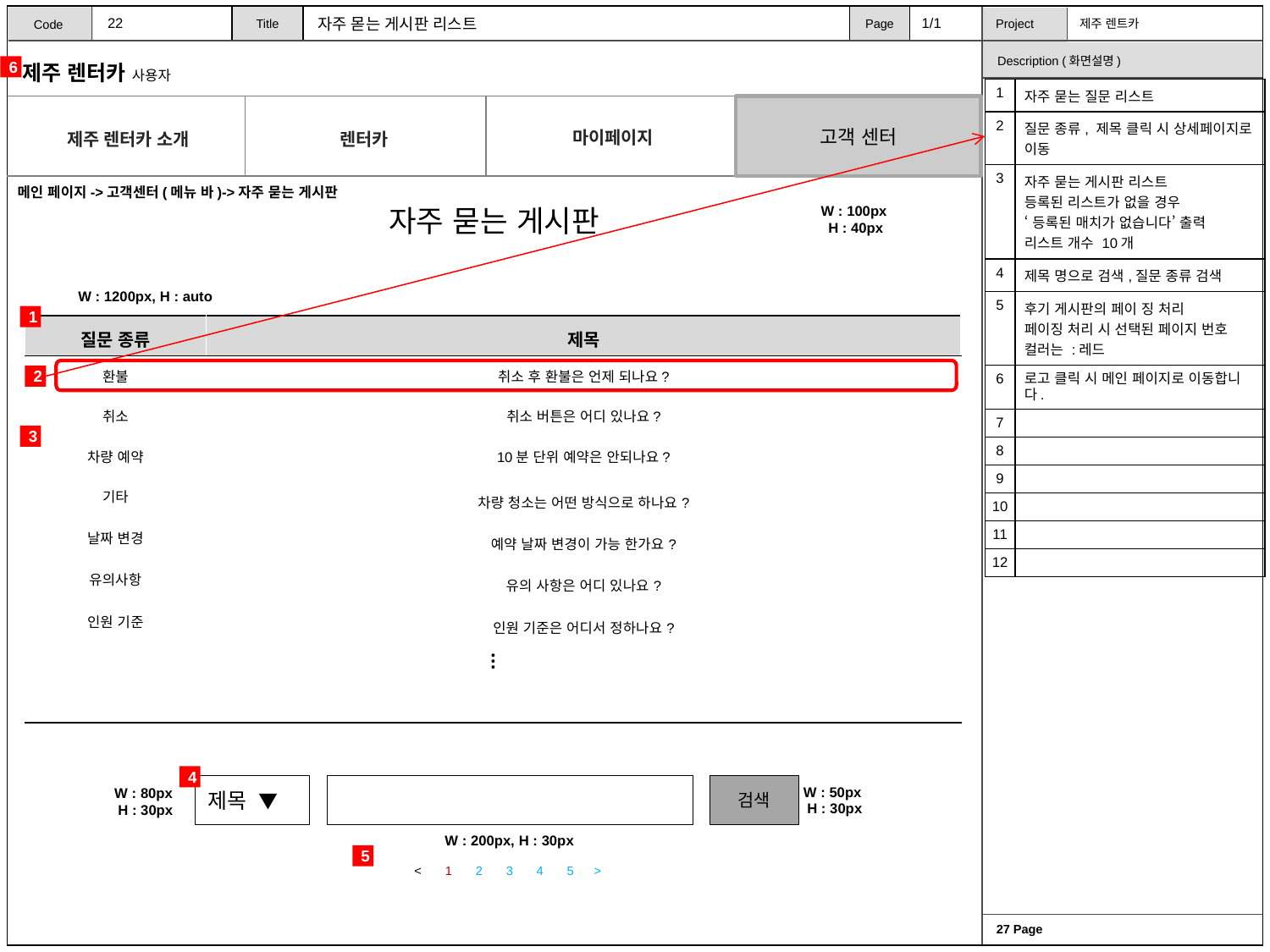

22
1/1
자주 몯는 게시판 리스트
6
| 1 | 자주 묻는 질문 리스트 |
| --- | --- |
| 2 | 질문 종류, 제목 클릭 시 상세페이지로 이동 |
| 3 | 자주 묻는 게시판 리스트 등록된 리스트가 없을 경우 ‘등록된 매치가 없습니다’ 출력 리스트 개수 10개 |
| 4 | 제목 명으로 검색,질문 종류 검색 |
| 5 | 후기 게시판의 페이 징 처리 페이징 처리 시 선택된 페이지 번호 컬러는 :레드 |
| 6 | 로고 클릭 시 메인 페이지로 이동합니다. |
| 7 |  |
| 8 |  |
| 9 |  |
| 10 |  |
| 11 |  |
| 12 |  |
고객 센터
메인 페이지->고객센터(메뉴 바)->자주 묻는 게시판
자주 묻는 게시판
W : 100px
H : 40px
W : 1200px, H : auto
1
| 질문 종류 | 제목 |
| --- | --- |
| 환불 | 취소 후 환불은 언제 되나요? |
| 취소 | 취소 버튼은 어디 있나요? |
| 차량 예약 | 10분 단위 예약은 안되나요? |
| 기타 | 차량 청소는 어떤 방식으로 하나요? |
| 날짜 변경 | 예약 날짜 변경이 가능 한가요? |
| 유의사항 | 유의 사항은 어디 있나요? |
| 인원 기준 | 인원 기준은 어디서 정하나요? |
| ፧ |  |

2
3
4
제목  ▼

검색
W : 50px
H : 30px
W : 80px
H : 30px
W : 200px, H : 30px
5
<       1       2       3       4       5      >